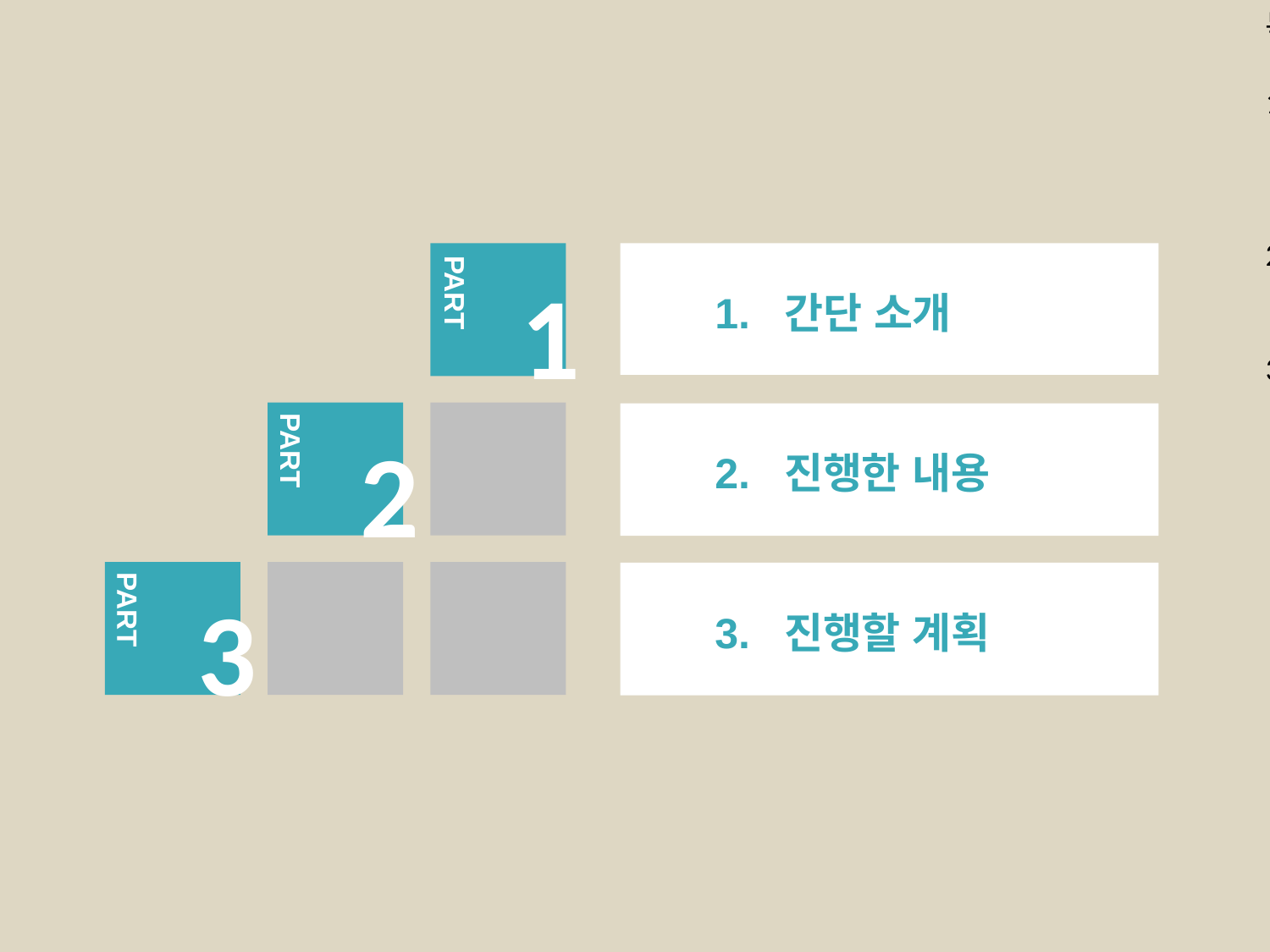

목차(2주차)

1-1. 간단 소개
	1-2. 개발배경에 따른 기대효과와 주제
	1-3. 유사 프로그램 분석
	1-4. 앞 전 시간의 계획
2-1. 진행 내용
	2-2. 세부 구상도
	2-3. 디비 구상도
3-1.진행 계획

PART
1
1.  간단 소개
PART

2
2.  진행한 내용
PART

3
3.  진행할 계획